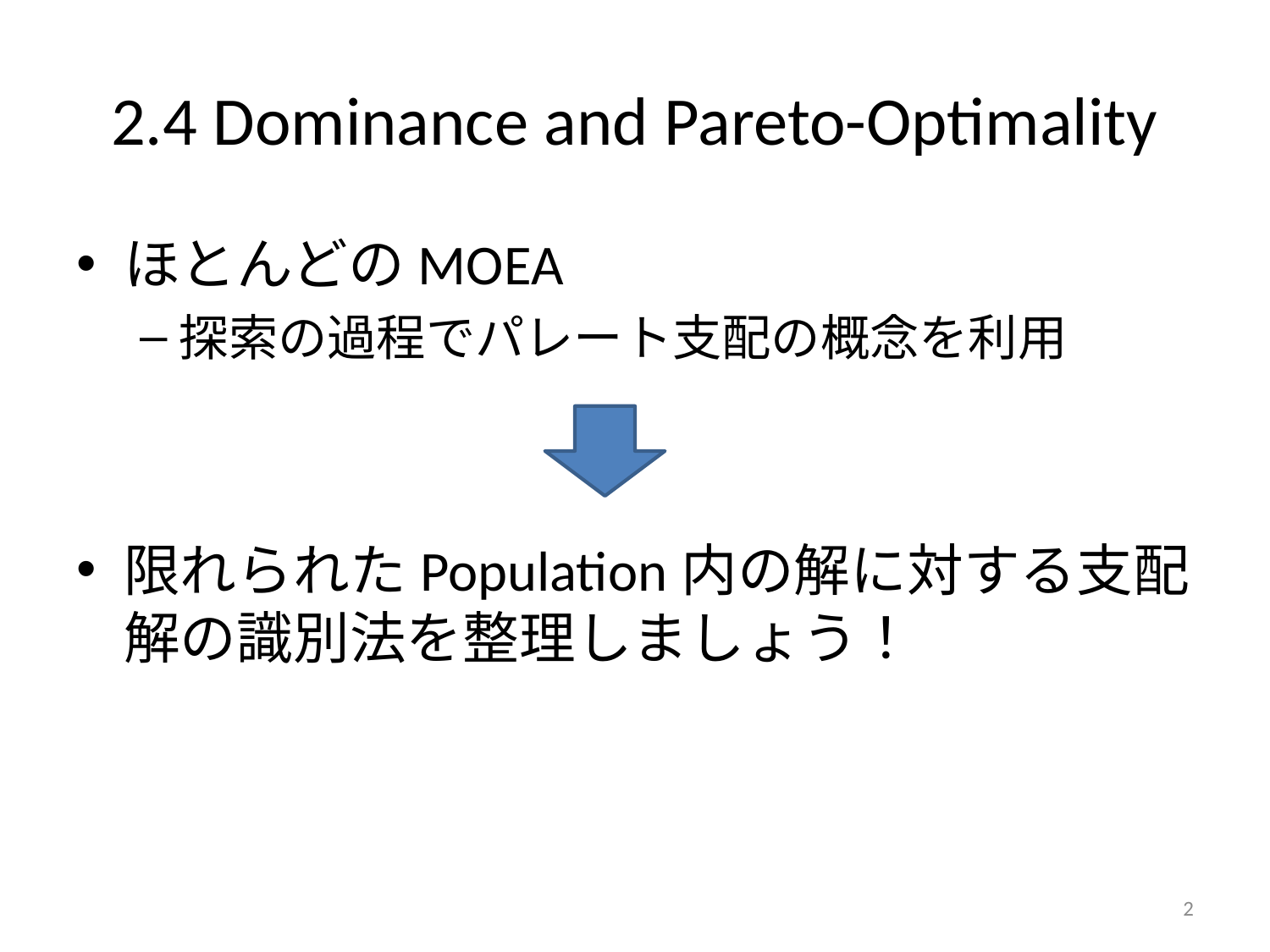

# 2.4 Dominance and Pareto-Optimality
ほとんどのMOEA
探索の過程でパレート支配の概念を利用

限れられたPopulation内の解に対する支配解の識別法を整理しましょう！

2